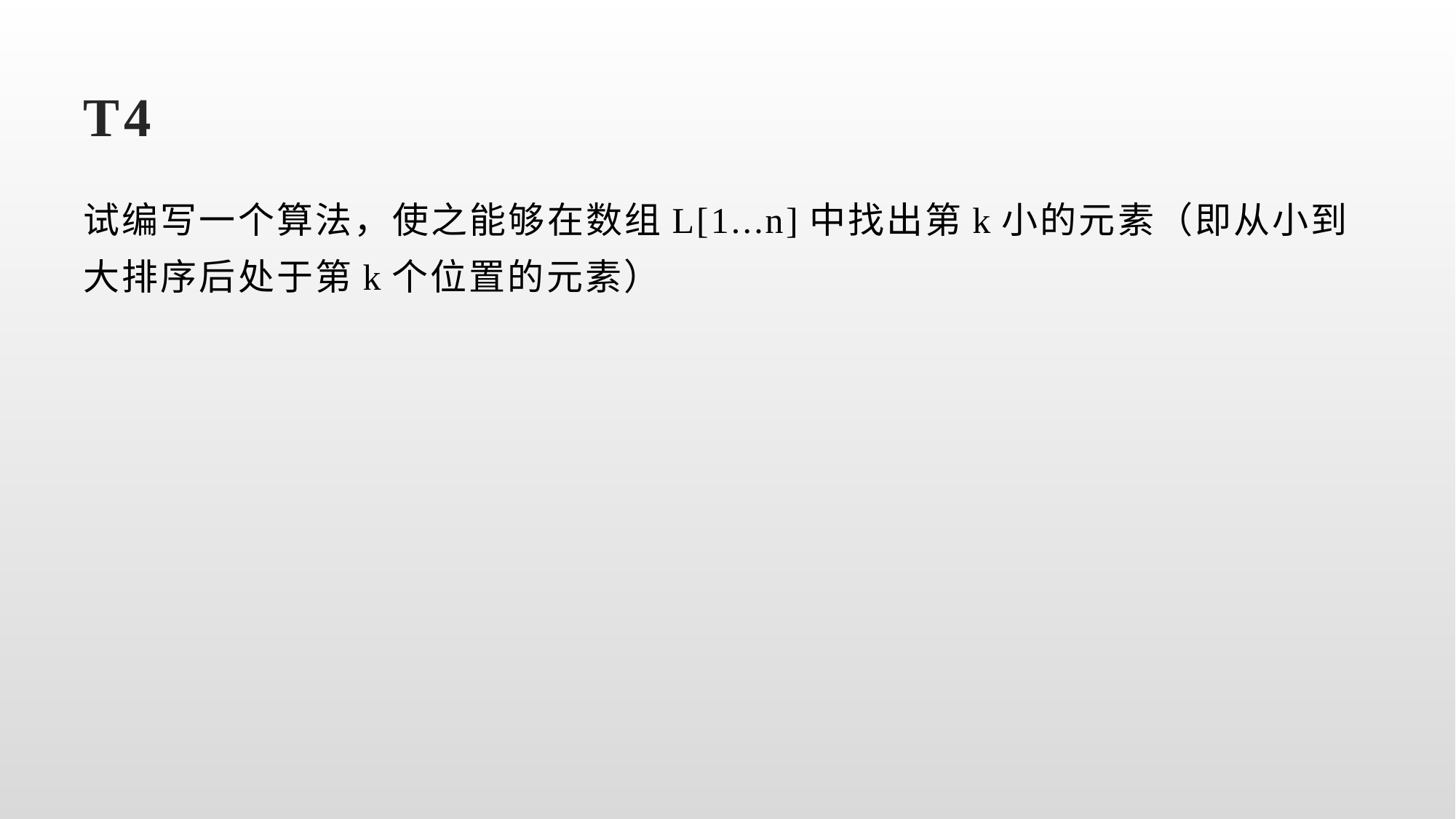

# T4
试编写一个算法，使之能够在数组L[1...n]中找出第k小的元素（即从小到大排序后处于第k个位置的元素）